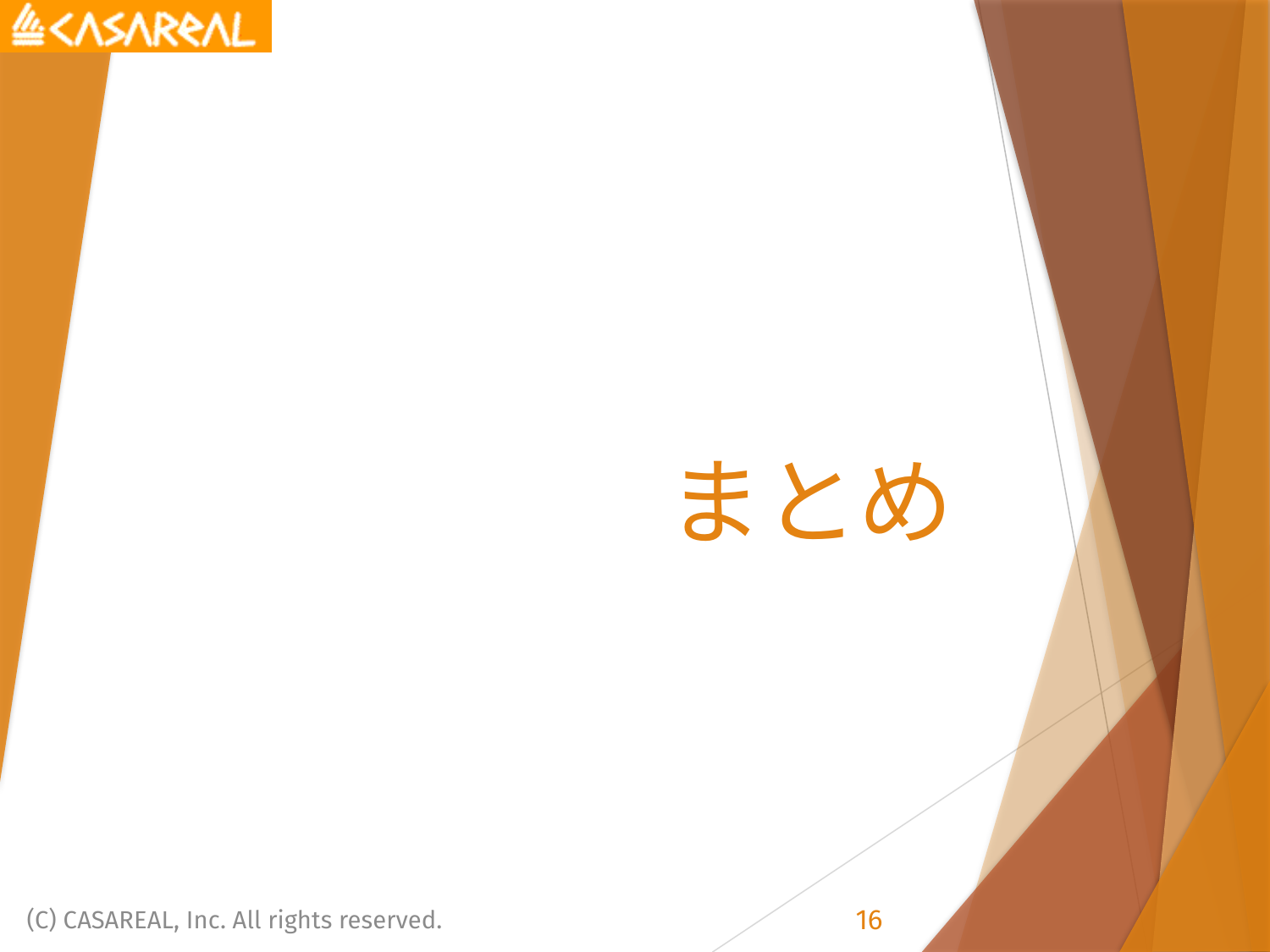

# まとめ

(C) CASAREAL, Inc. All rights reserved.
16